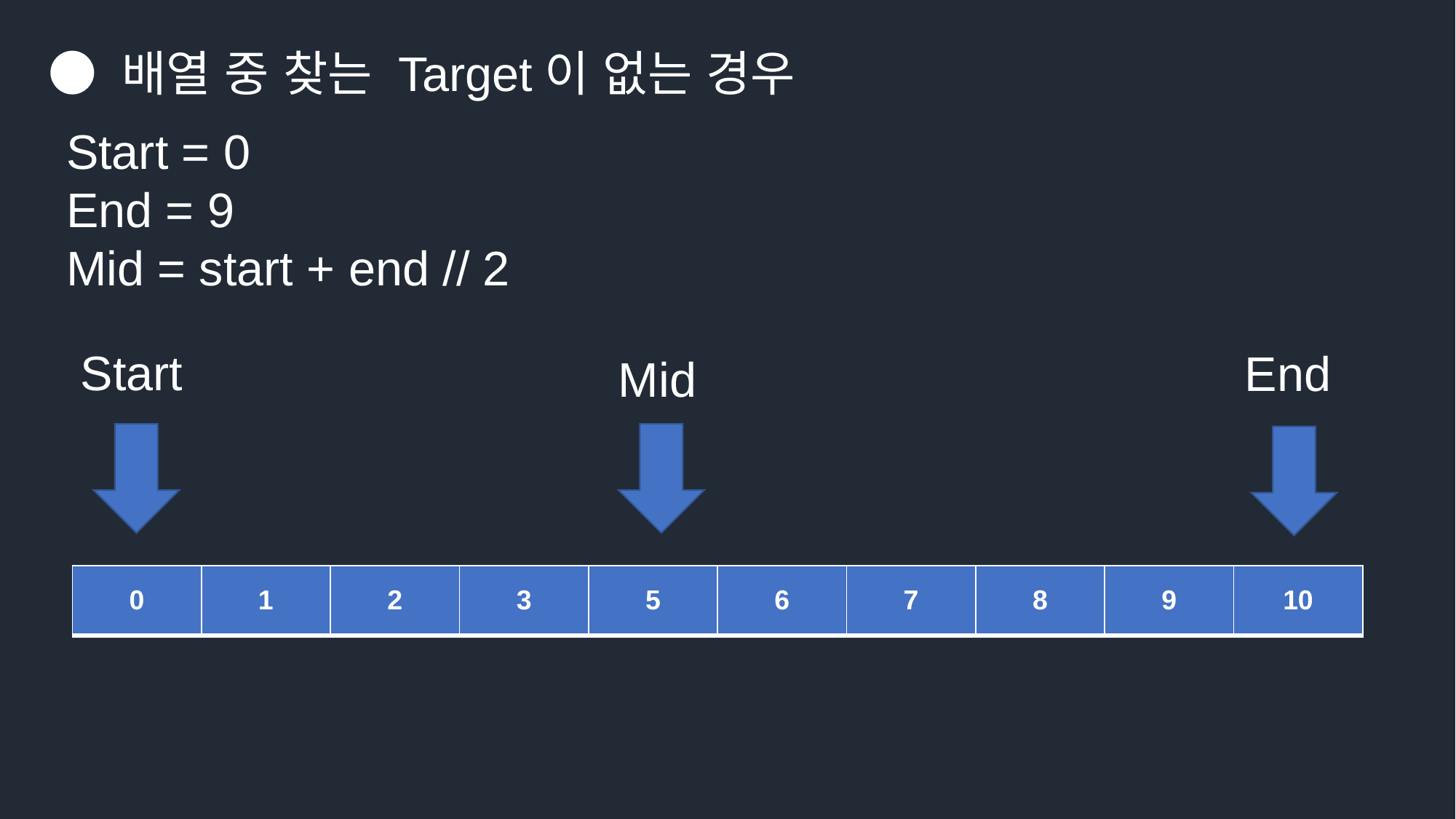

● 배열 중 찾는 Target이 없는 경우
Start = 0
End = 9
Mid = start + end // 2
Start
End
Mid

| 0 | 1 | 2 | 3 | 5 | 6 | 7 | 8 | 9 | 10 |
| --- | --- | --- | --- | --- | --- | --- | --- | --- | --- |